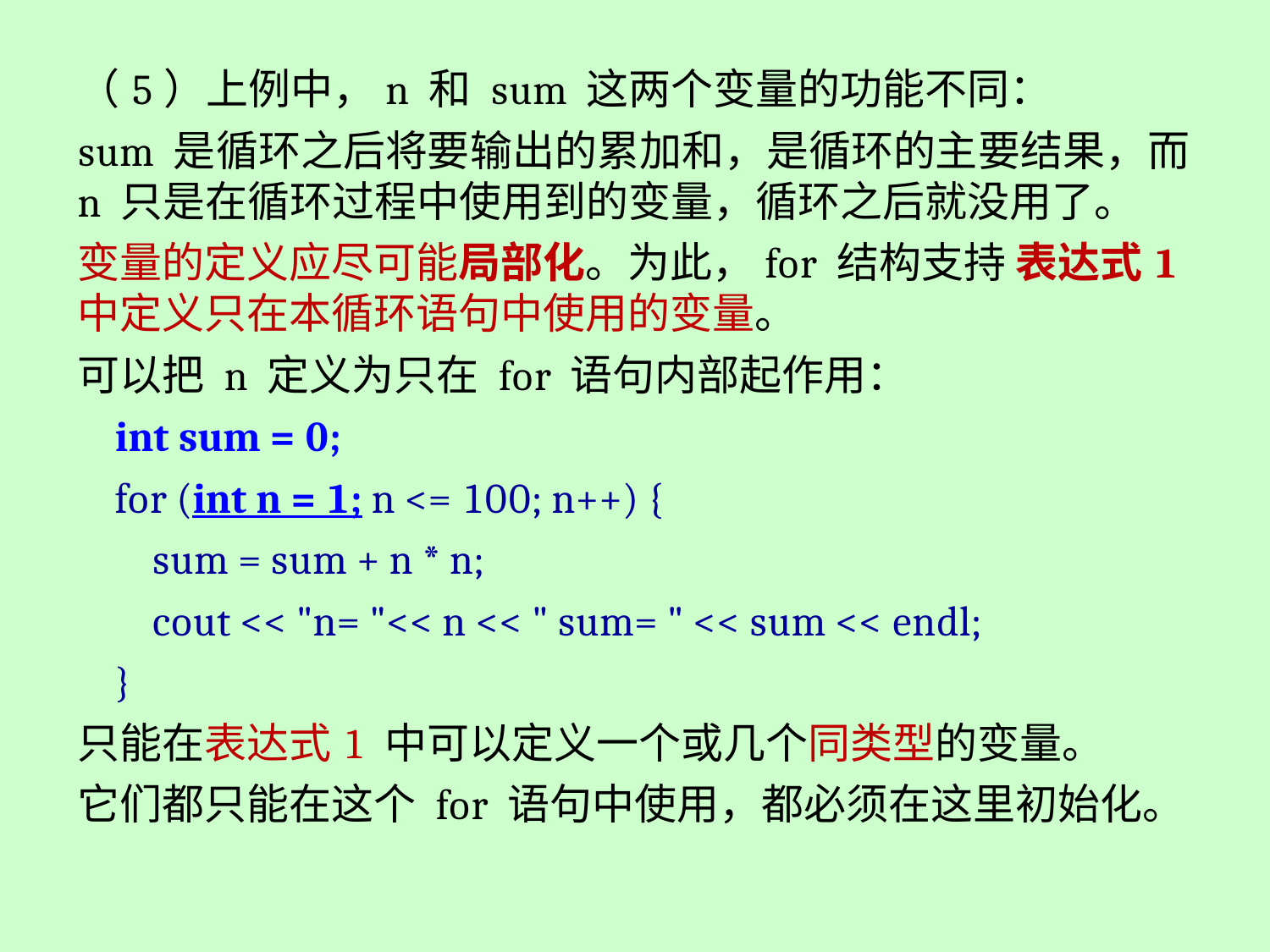

（5）上例中，n 和 sum 这两个变量的功能不同：
sum 是循环之后将要输出的累加和，是循环的主要结果，而 n 只是在循环过程中使用到的变量，循环之后就没用了。
变量的定义应尽可能局部化。为此，for 结构支持 表达式1 中定义只在本循环语句中使用的变量。
可以把 n 定义为只在 for 语句内部起作用：
    int sum = 0;
    for (int n = 1; n <= 100; n++) {
        sum = sum + n * n;
        cout << "n= "<< n << " sum= " << sum << endl;
    }
只能在表达式1 中可以定义一个或几个同类型的变量。
它们都只能在这个 for 语句中使用，都必须在这里初始化。
61